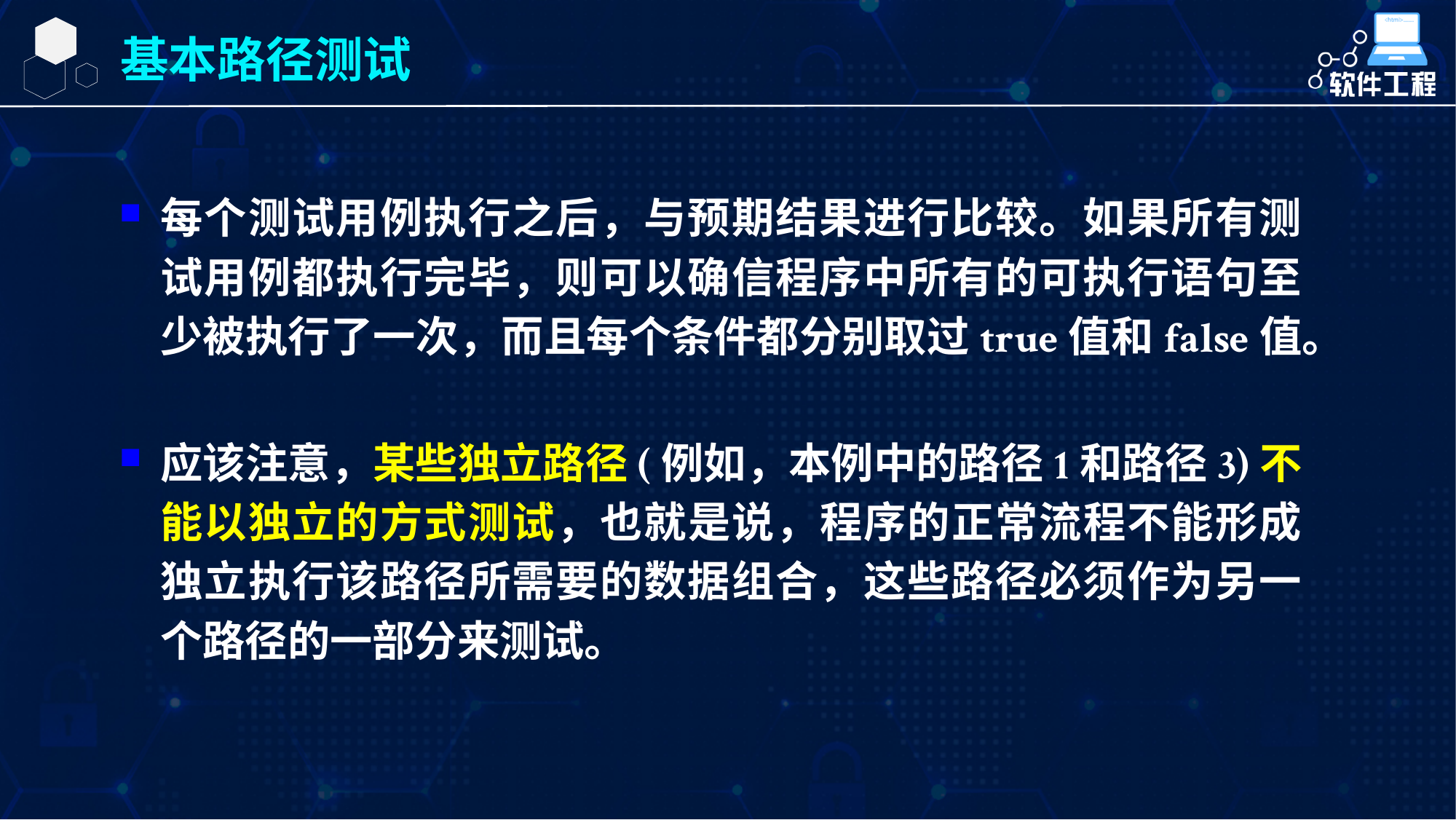

基本路径测试
每个测试用例执行之后，与预期结果进行比较。如果所有测试用例都执行完毕，则可以确信程序中所有的可执行语句至少被执行了一次，而且每个条件都分别取过true值和false值。
应该注意，某些独立路径(例如，本例中的路径1和路径3)不能以独立的方式测试，也就是说，程序的正常流程不能形成独立执行该路径所需要的数据组合，这些路径必须作为另一个路径的一部分来测试。